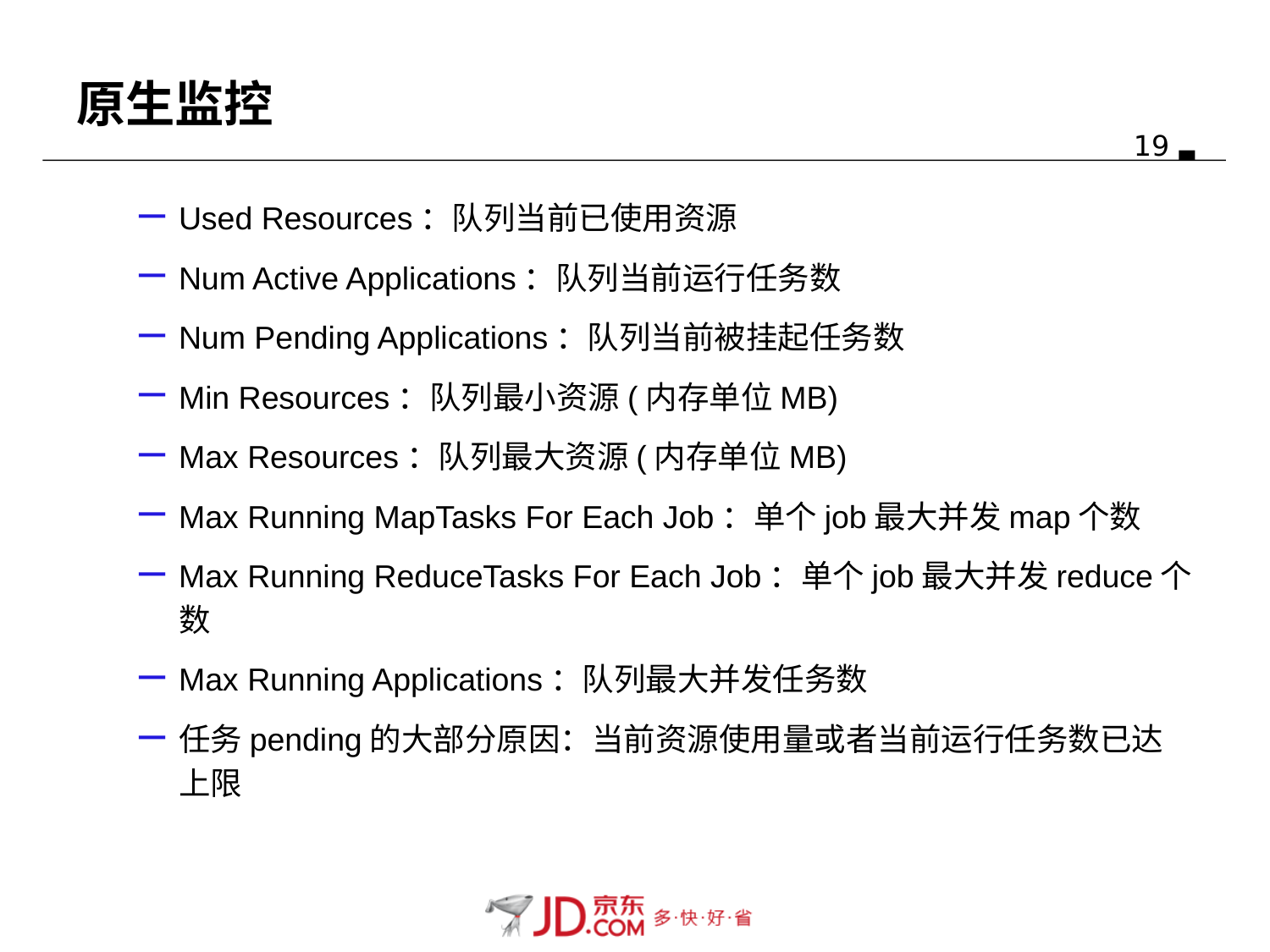

# 原生监控
Used Resources：队列当前已使用资源
Num Active Applications：队列当前运行任务数
Num Pending Applications：队列当前被挂起任务数
Min Resources：队列最小资源(内存单位MB)
Max Resources：队列最大资源(内存单位MB)
Max Running MapTasks For Each Job：单个job最大并发map个数
Max Running ReduceTasks For Each Job：单个job最大并发reduce个数
Max Running Applications：队列最大并发任务数
任务pending的大部分原因：当前资源使用量或者当前运行任务数已达上限